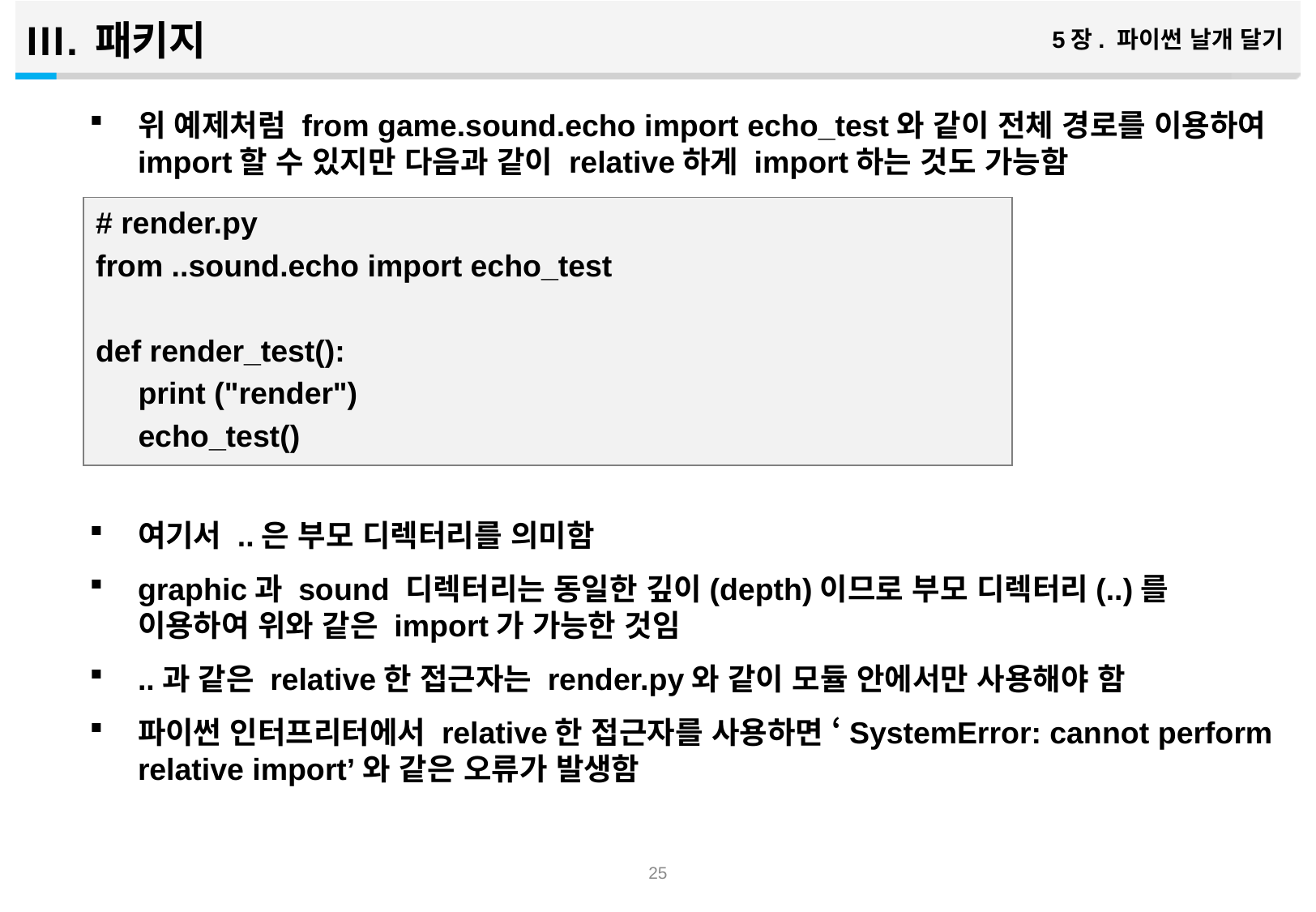

패키지
5장. 파이썬 날개 달기
위 예제처럼 from game.sound.echo import echo_test와 같이 전체 경로를 이용하여 import할 수 있지만 다음과 같이 relative하게 import하는 것도 가능함

여기서 ..은 부모 디렉터리를 의미함
graphic과 sound 디렉터리는 동일한 깊이(depth)이므로 부모 디렉터리(..)를        이용하여 위와 같은 import가 가능한 것임
..과 같은 relative한 접근자는 render.py와 같이 모듈 안에서만 사용해야 함
파이썬 인터프리터에서 relative한 접근자를 사용하면 ‘SystemError: cannot perform relative import’와 같은 오류가 발생함
# render.py
from ..sound.echo import echo_test

def render_test():
     print ("render")
     echo_test()

25